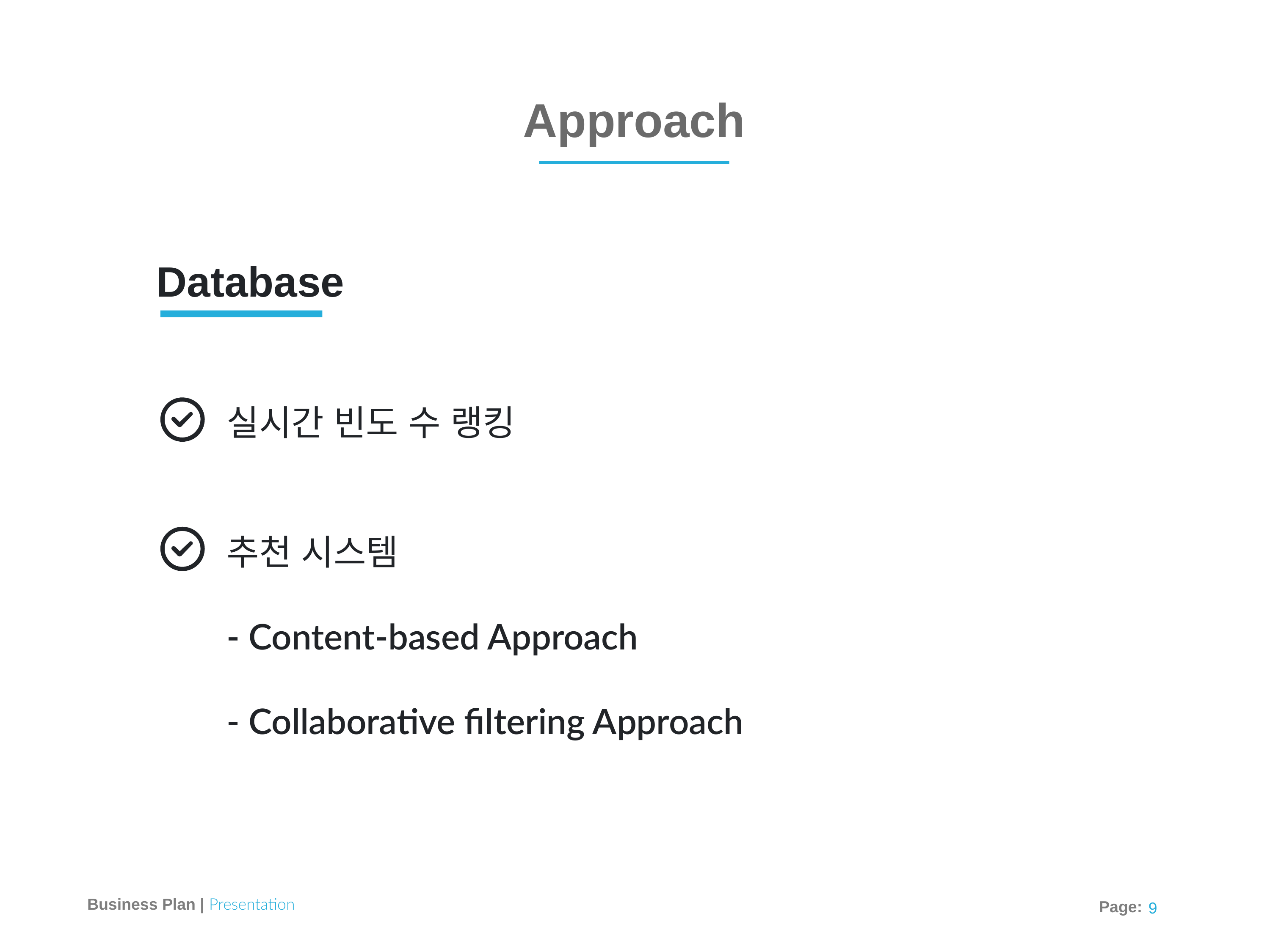

Approach

Database

실시간 빈도 수 랭킹

추천 시스템

- Content-based Approach

- Collaborative filtering Approach